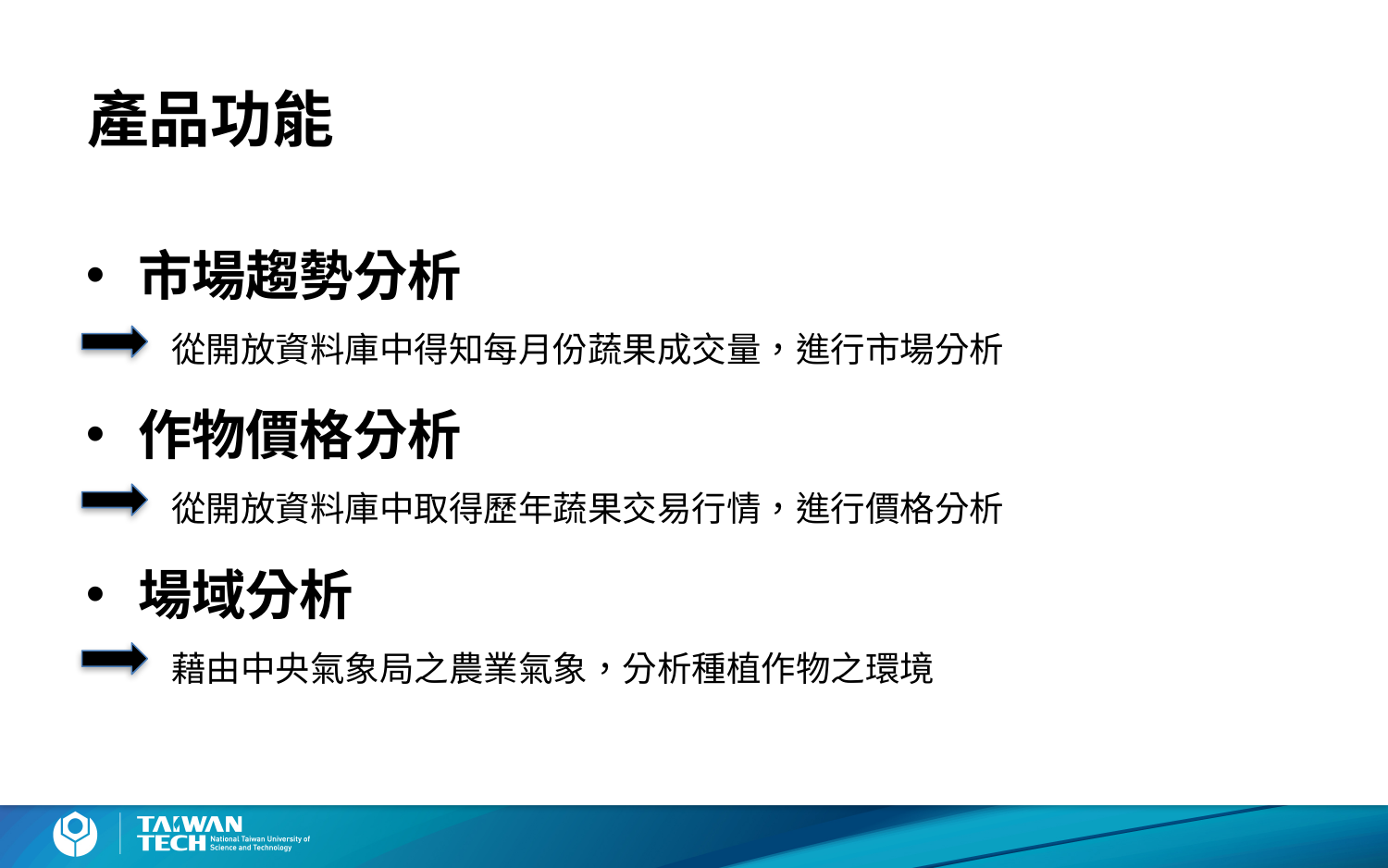

產品功能
市場趨勢分析
 從開放資料庫中得知每月份蔬果成交量，進行市場分析
作物價格分析
 從開放資料庫中取得歷年蔬果交易行情，進行價格分析
場域分析
 藉由中央氣象局之農業氣象，分析種植作物之環境